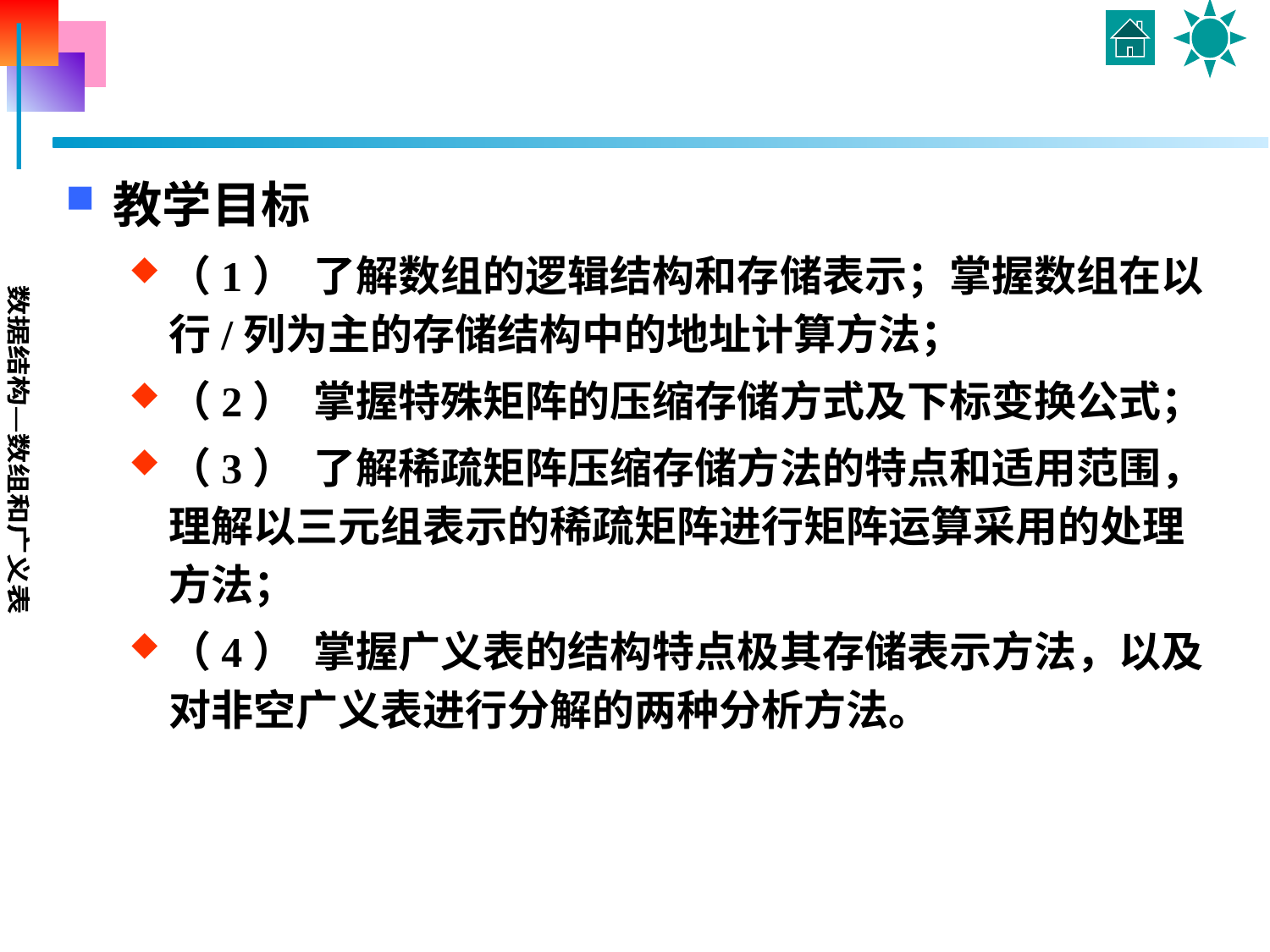

#
教学目标
（1）  了解数组的逻辑结构和存储表示；掌握数组在以行/列为主的存储结构中的地址计算方法；
（2）  掌握特殊矩阵的压缩存储方式及下标变换公式；
（3）  了解稀疏矩阵压缩存储方法的特点和适用范围，理解以三元组表示的稀疏矩阵进行矩阵运算采用的处理方法；
（4）  掌握广义表的结构特点极其存储表示方法，以及对非空广义表进行分解的两种分析方法。

3